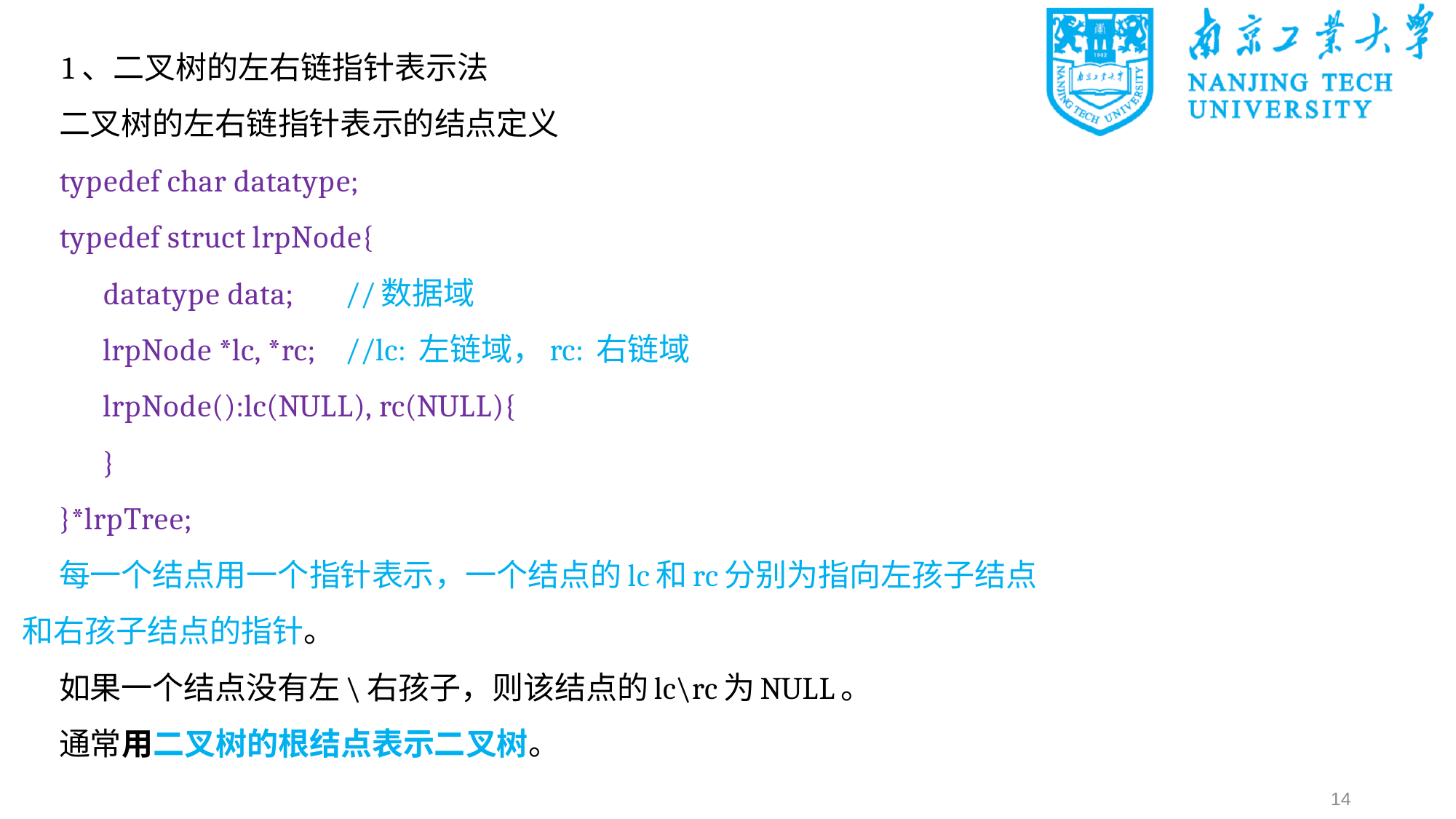

1、二叉树的左右链指针表示法
二叉树的左右链指针表示的结点定义
typedef char datatype;
typedef struct lrpNode{
	datatype data;		//数据域
	lrpNode *lc, *rc;		//lc: 左链域，rc: 右链域
	lrpNode():lc(NULL), rc(NULL){
	}
}*lrpTree;
每一个结点用一个指针表示，一个结点的lc和rc分别为指向左孩子结点和右孩子结点的指针。
如果一个结点没有左\右孩子，则该结点的lc\rc为NULL。
通常用二叉树的根结点表示二叉树。
14